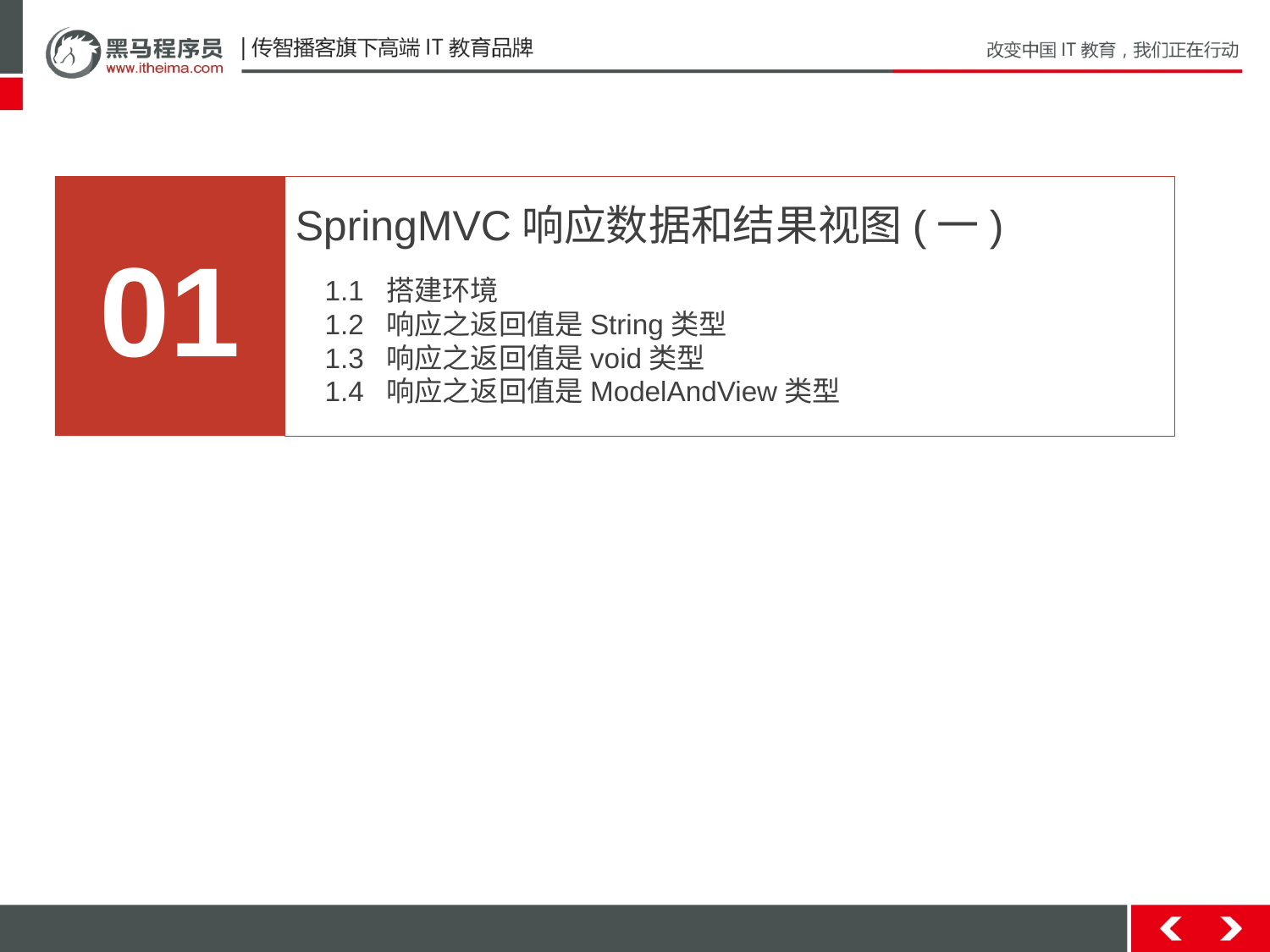

01

SpringMVC响应数据和结果视图(一)
1.1  搭建环境
1.2  响应之返回值是String类型
1.3  响应之返回值是void类型
1.4  响应之返回值是ModelAndView类型